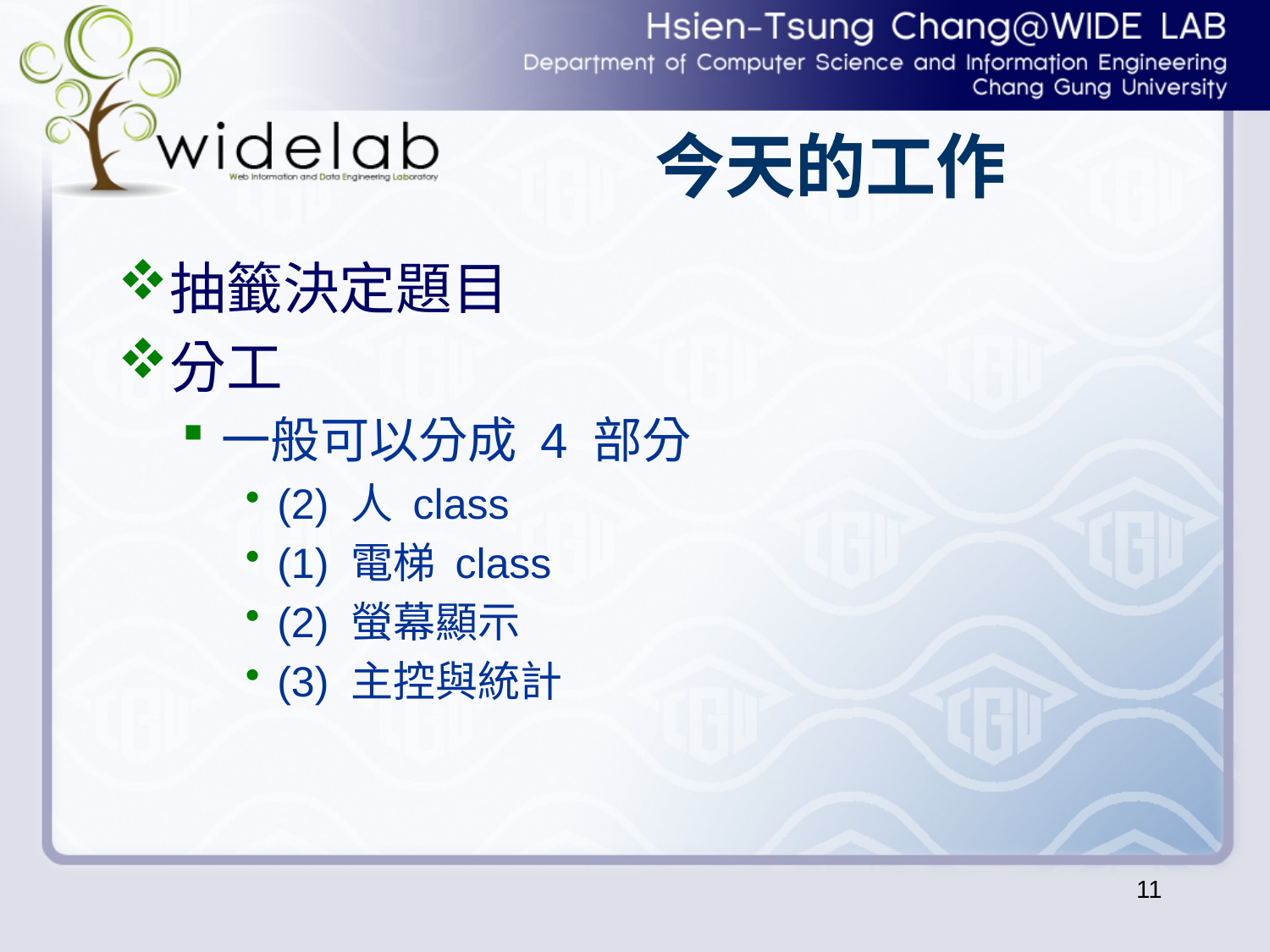

# 今天的工作
抽籤決定題目
分工
一般可以分成 4 部分
(2) 人 class
(1) 電梯 class
(2) 螢幕顯示
(3) 主控與統計
11